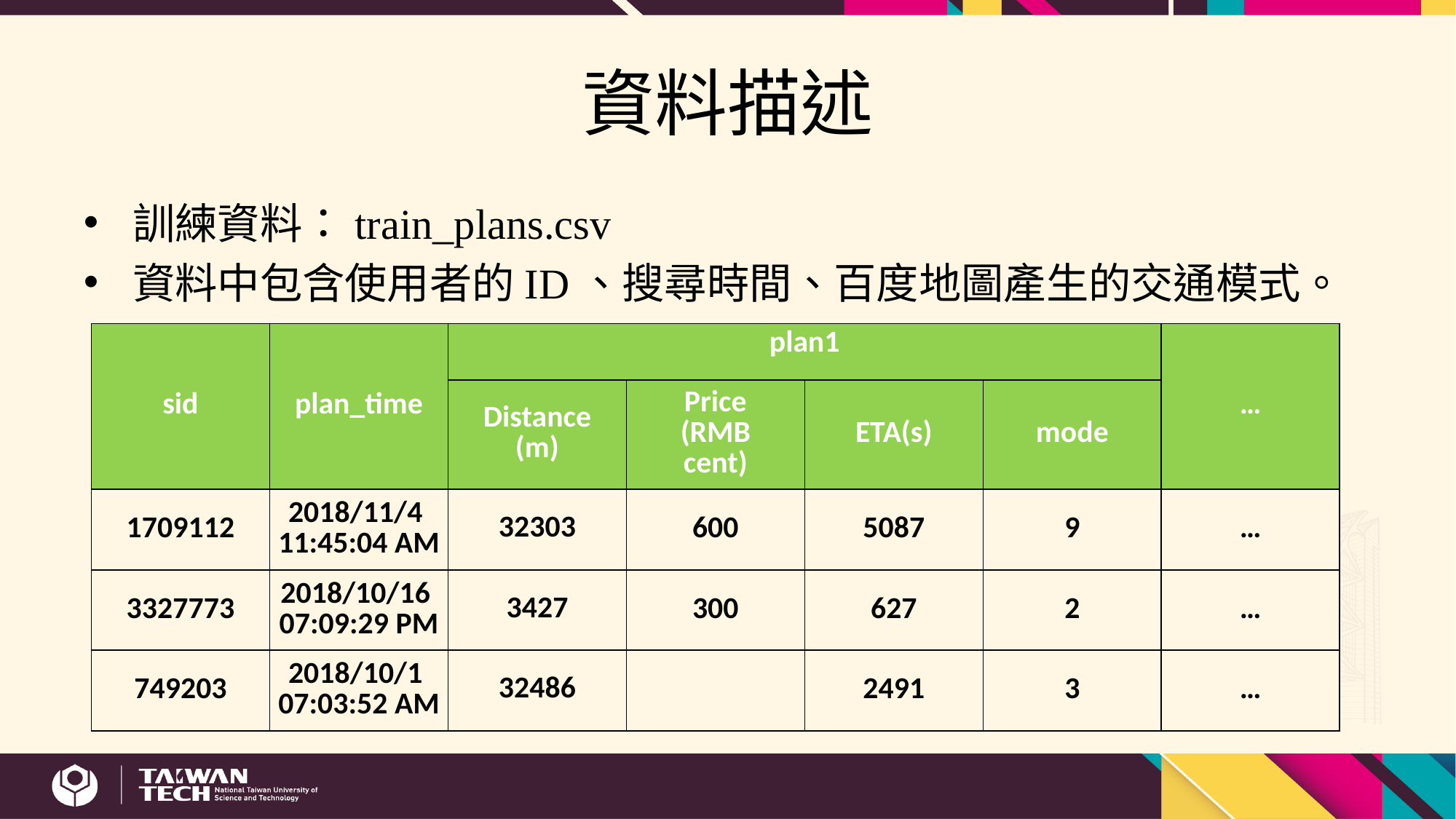

# 資料描述
訓練資料：train_plans.csv
資料中包含使用者的ID、搜尋時間、百度地圖產生的交通模式。

| sid | plan\_time | plan1 |  |  |  | … |
| --- | --- | --- | --- | --- | --- | --- |
|  |  | Distance (m) | Price (RMB cent) | ETA(s) | mode |  |
| 1709112 | 2018/11/4 11:45:04 AM | 32303 | 600 | 5087 | 9 | … |
| 3327773 | 2018/10/16 07:09:29 PM | 3427 | 300 | 627 | 2 | … |
| 749203 | 2018/10/1 07:03:52 AM | 32486 |  | 2491 | 3 | … |